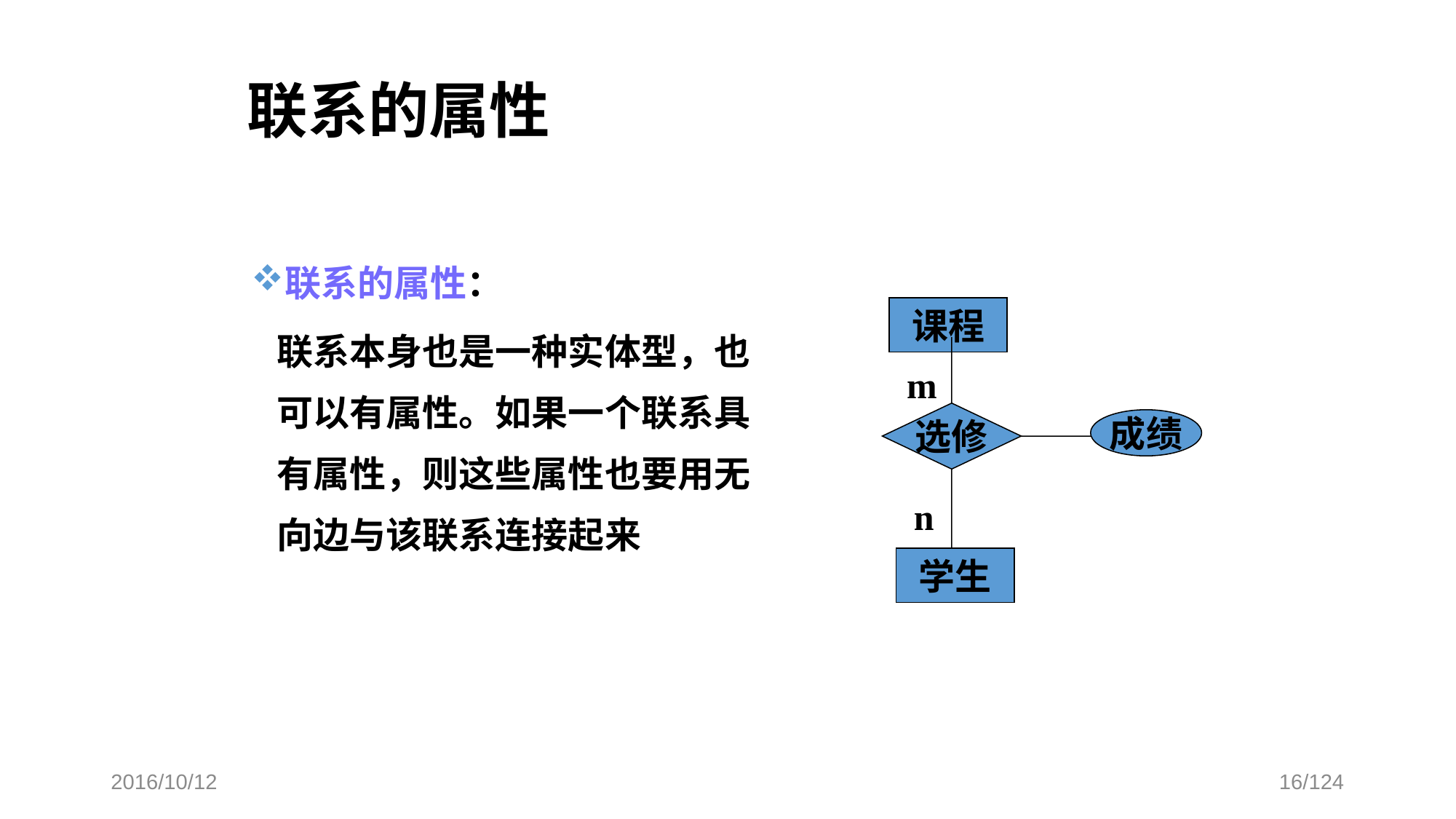

# 联系的属性
联系的属性：
联系本身也是一种实体型，也   可以有属性。如果一个联系具有属性，则这些属性也要用无向边与该联系连接起来

课程

m
选修

n
学生

成绩

2016/10/12
16/124